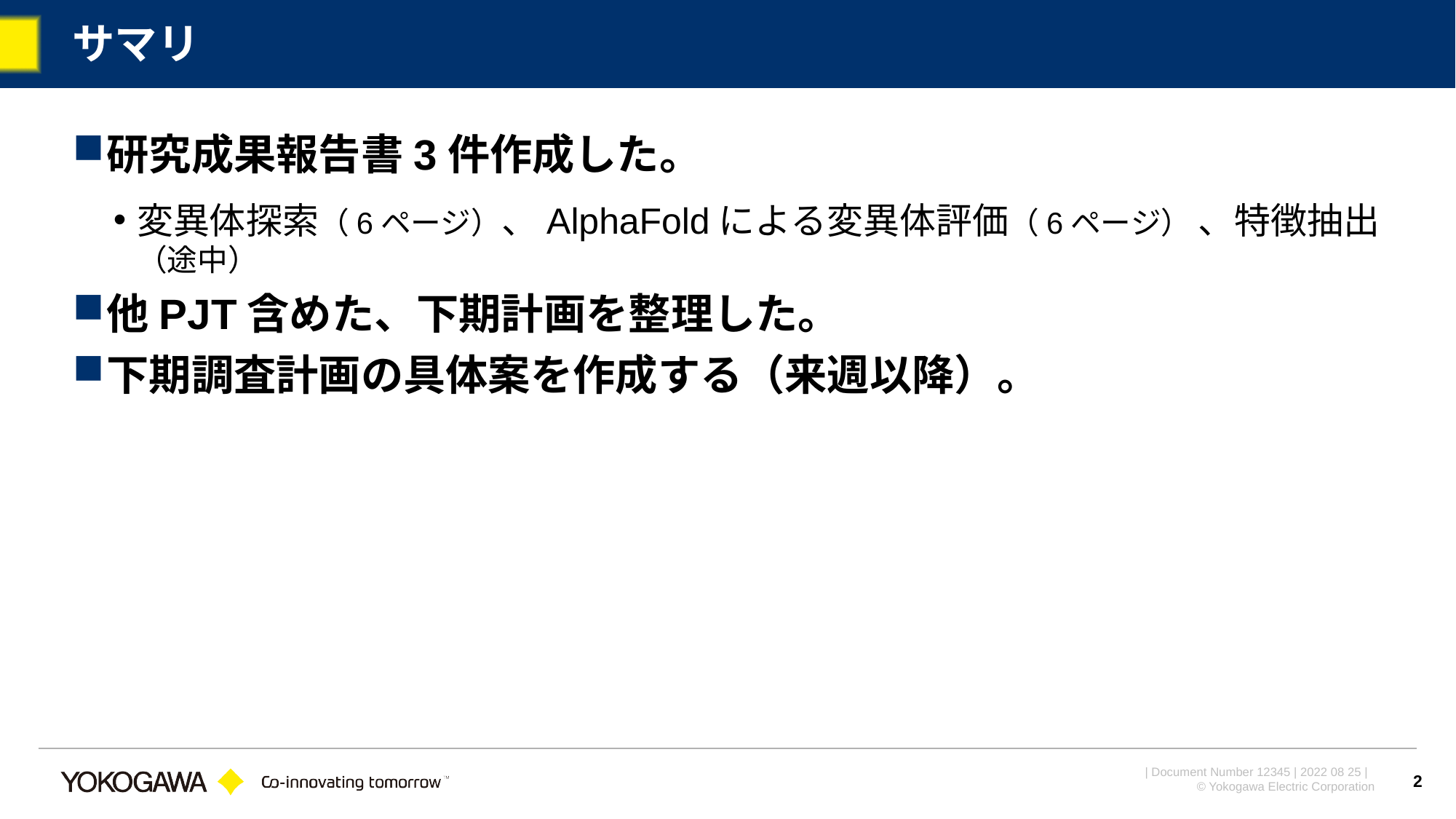

# サマリ
研究成果報告書3件作成した。
変異体探索（6ページ）、AlphaFoldによる変異体評価（6ページ） 、特徴抽出（途中）
他PJT含めた、下期計画を整理した。
下期調査計画の具体案を作成する（来週以降）。
2